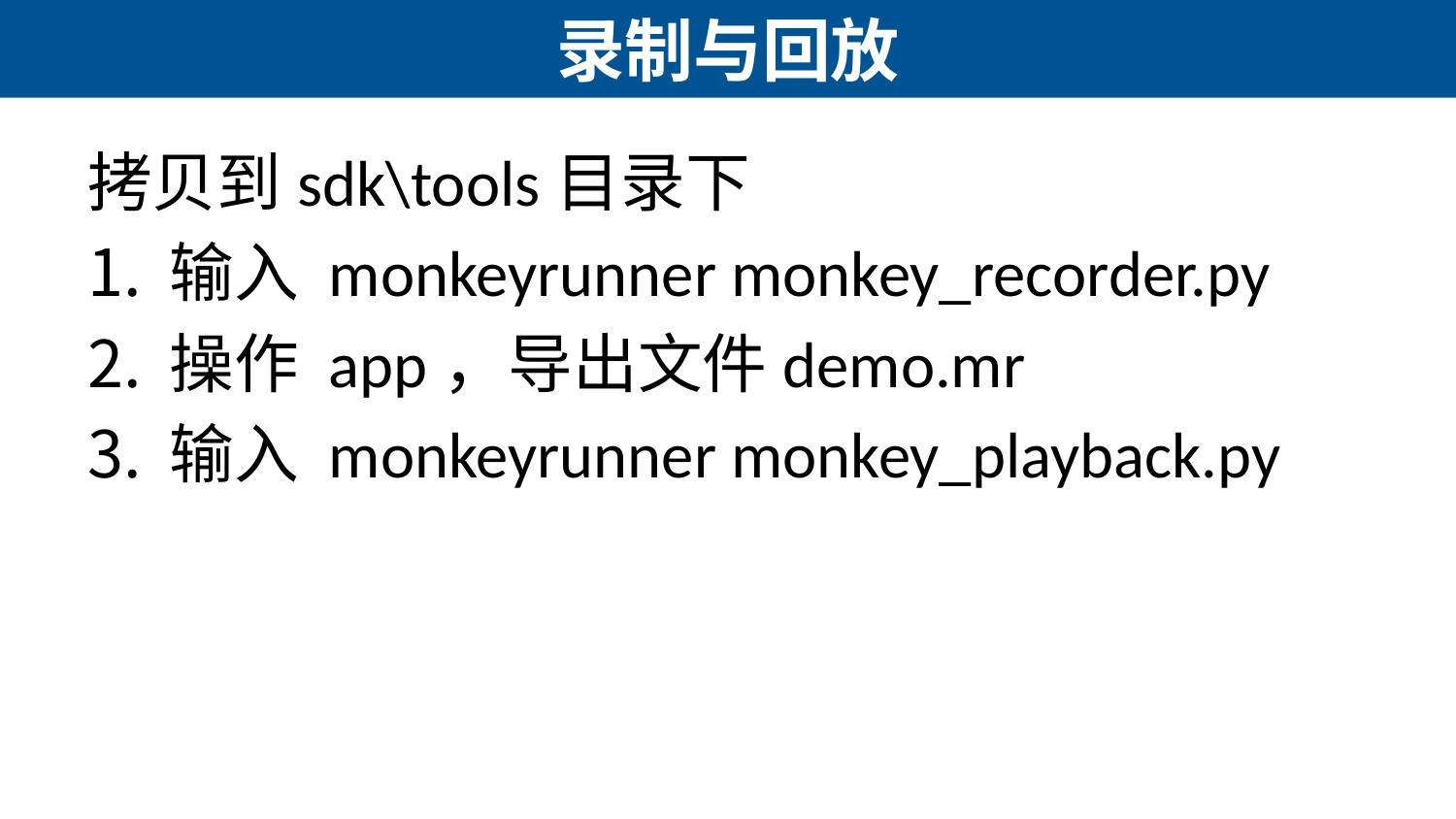

# 录制与回放
拷贝到sdk\tools目录下
输入 monkeyrunner monkey_recorder.py
操作 app，导出文件demo.mr
输入 monkeyrunner monkey_playback.py